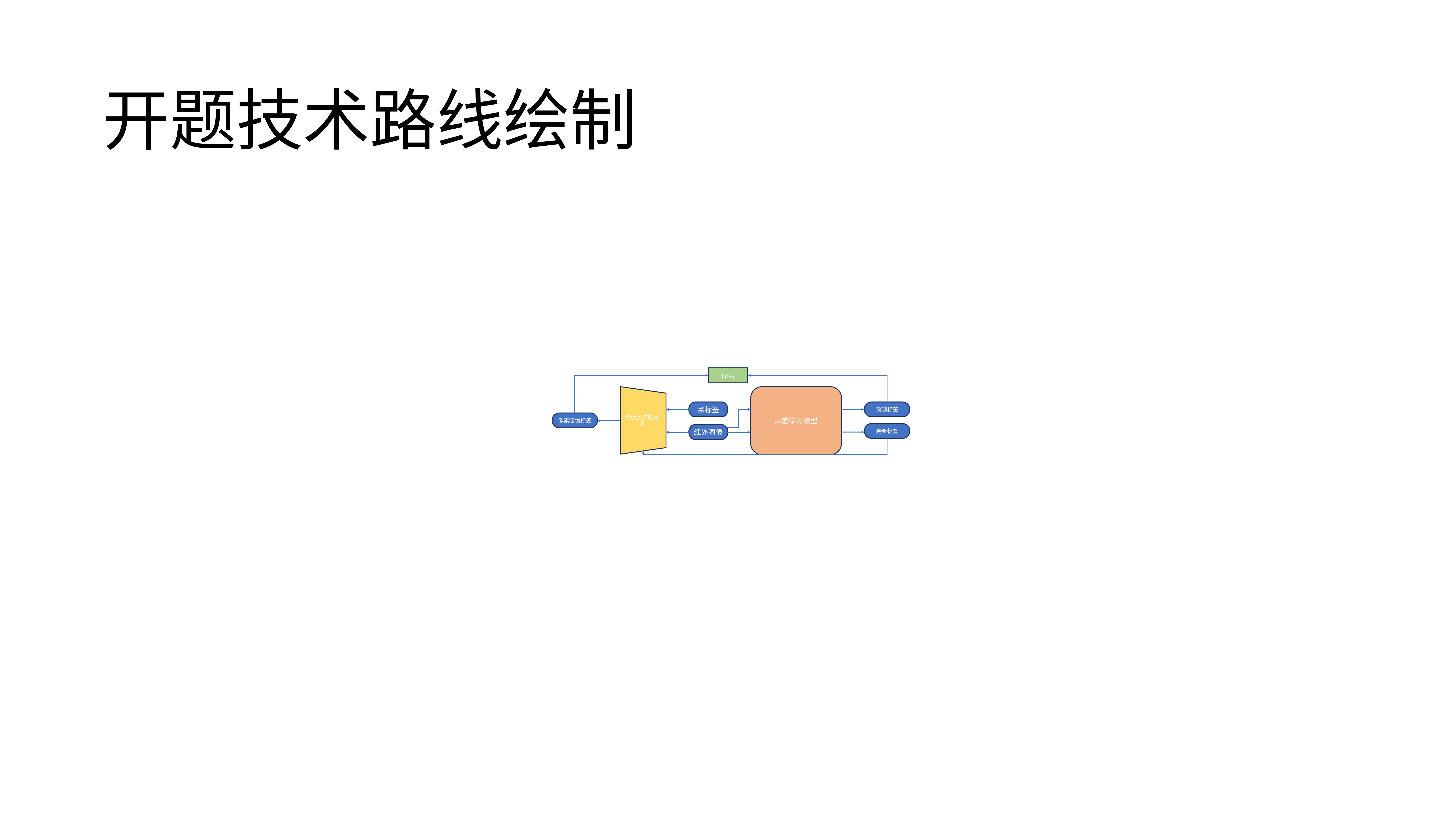

# 开题技术路线绘制
Loss
深度学习模型
点标签扩散模块
点标签
预测标签
像素级伪标签
更新标签
红外图像